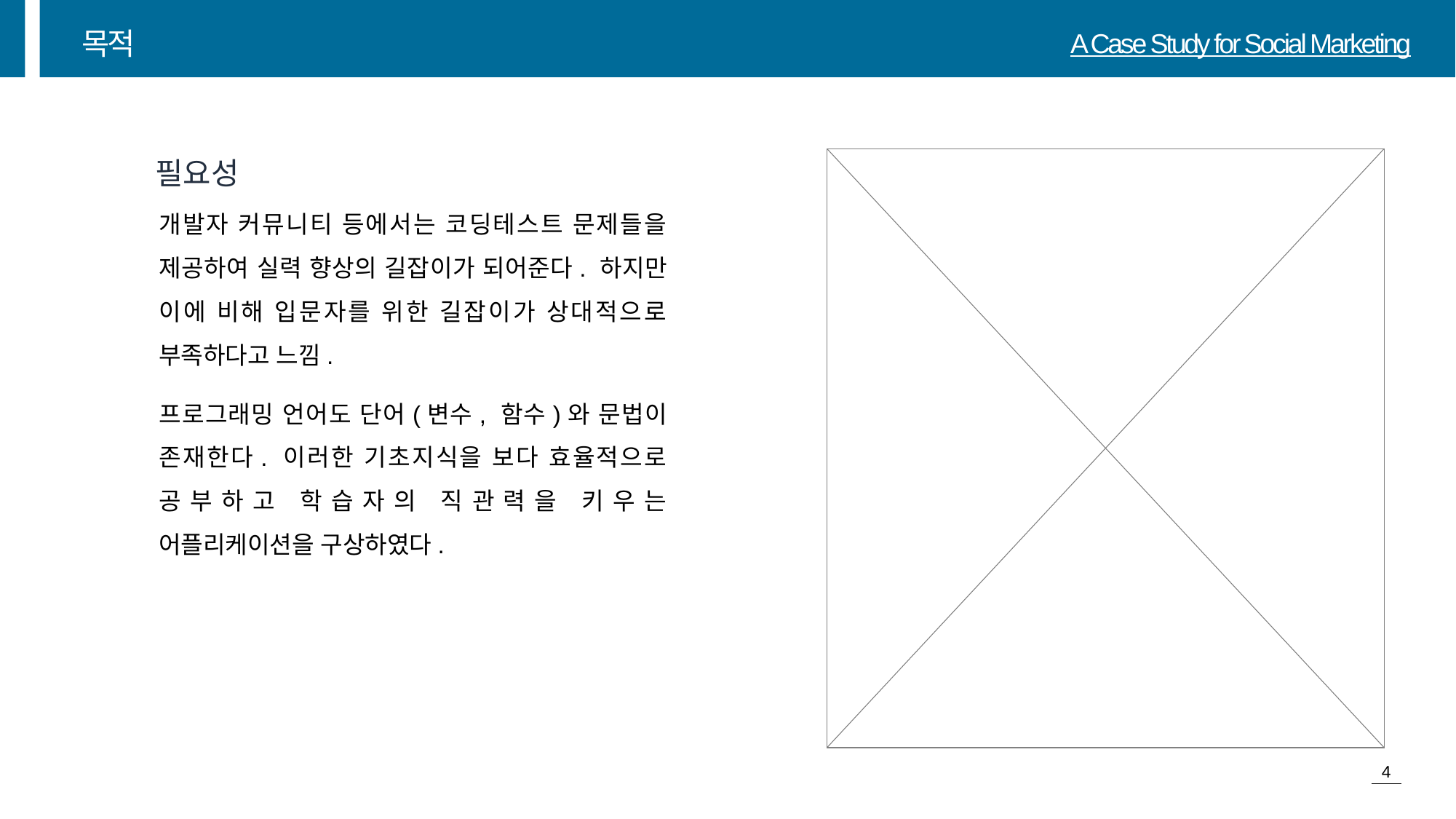

목적
필요성

개발자 커뮤니티 등에서는 코딩테스트 문제들을 제공하여 실력 향상의 길잡이가 되어준다. 하지만 이에 비해 입문자를 위한 길잡이가 상대적으로 부족하다고 느낌.
프로그래밍 언어도 단어(변수, 함수)와 문법이 존재한다. 이러한 기초지식을 보다 효율적으로 공부하고 학습자의 직관력을 키우는 어플리케이션을 구상하였다.